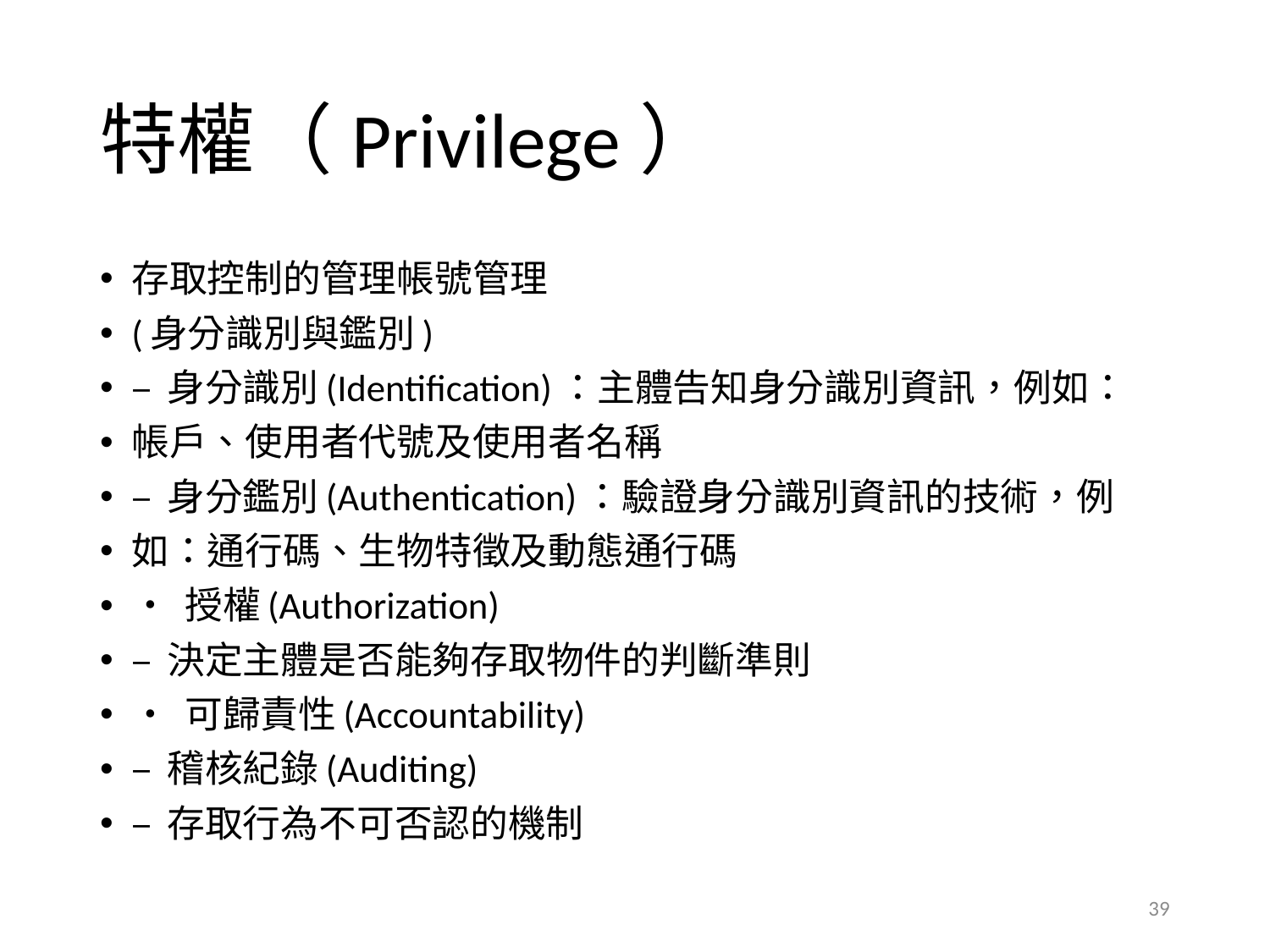

# 特權（Privilege）
存取控制的管理帳號管理
(身分識別與鑑別)
– 身分識別(Identification)：主體告知身分識別資訊，例如：
帳戶、使用者代號及使用者名稱
– 身分鑑別(Authentication)：驗證身分識別資訊的技術，例
如：通行碼、生物特徵及動態通行碼
• 授權(Authorization)
– 決定主體是否能夠存取物件的判斷準則
• 可歸責性(Accountability)
– 稽核紀錄(Auditing)
– 存取行為不可否認的機制
39